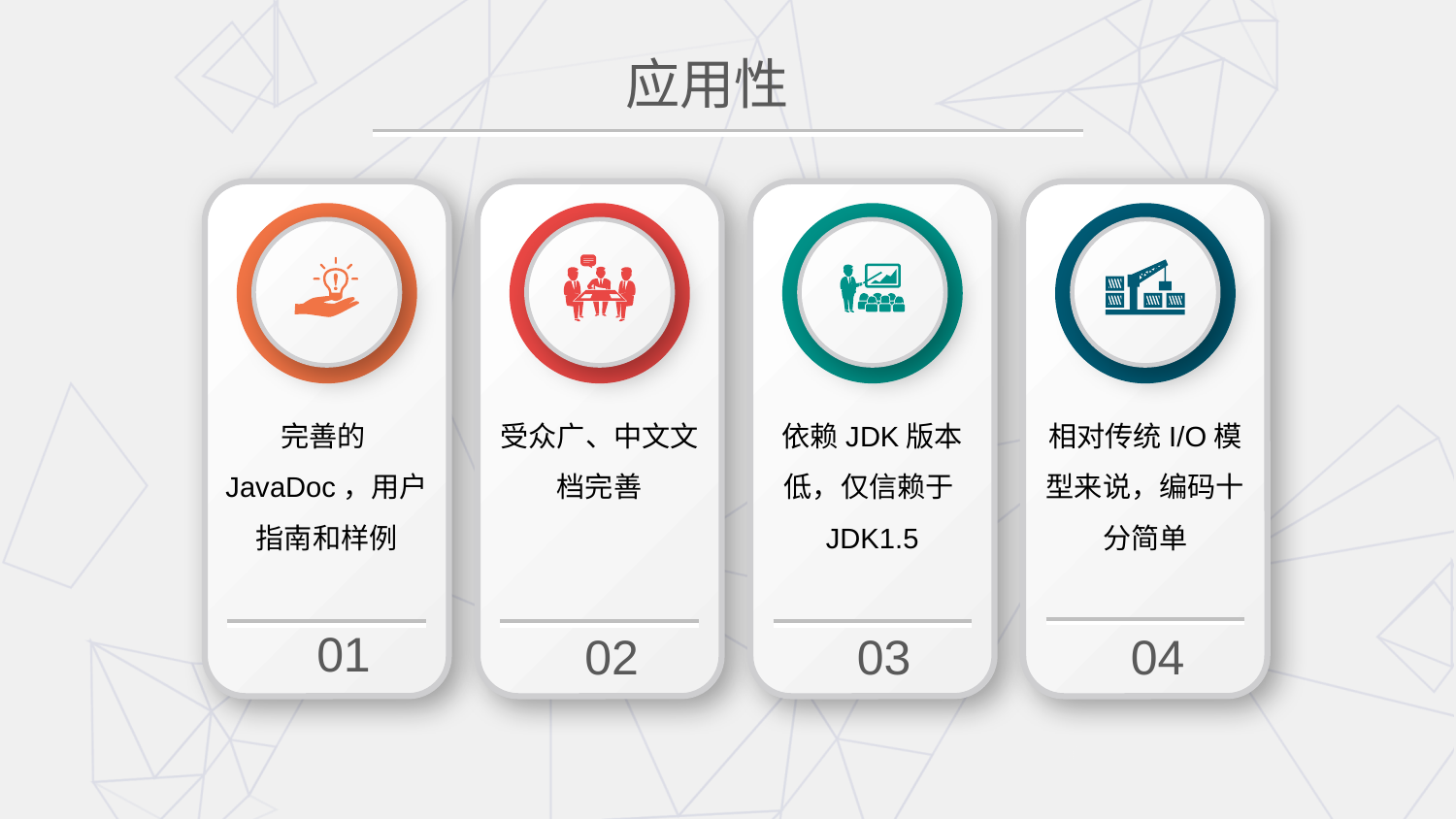

# 应用性

完善的JavaDoc，用户指南和样例
01

受众广、中文文档完善
02

依赖JDK版本低，仅信赖于JDK1.5
03

相对传统I/O模型来说，编码十分简单
04